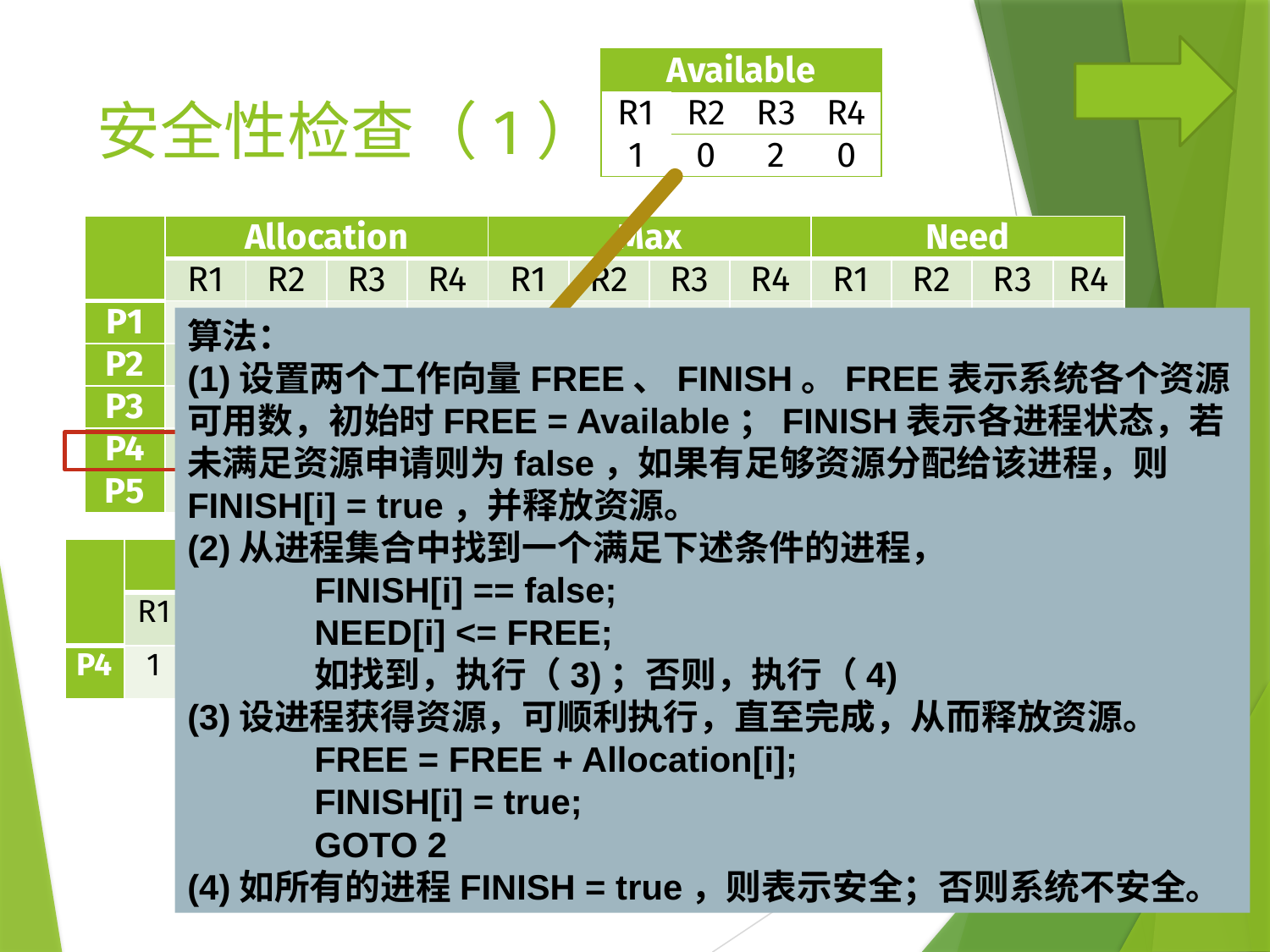

| Available |  |  |  |
| --- | --- | --- | --- |
| R1 | R2 | R3 | R4 |
| 1 | 0 | 2 | 0 |
# 安全性检查（1）
|  | Allocation |  |  |  | Max |  |  |  | Need |  |  |  |
| --- | --- | --- | --- | --- | --- | --- | --- | --- | --- | --- | --- | --- |
|  | R1 | R2 | R3 | R4 | R1 | R2 | R3 | R4 | R1 | R2 | R3 | R4 |
| P1 | 3 | 0 | 1 | 1 | 4 | 1 | 1 | 1 | 1 | 1 | 0 | 0 |
| P2 | 0 | 1 | 0 | 0 | 0 | 2 | 1 | 2 | 0 | 1 | 1 | 2 |
| P3 | 1 | 1 | 1 | 0 | 4 | 2 | 1 | 0 | 3 | 1 | 0 | 0 |
| P4 | 1 | 1 | 0 | 1 | 1 | 1 | 2 | 1 | 0 | 0 | 2 | 0 |
| P5 | 0 | 0 | 0 | 0 | 2 | 1 | 1 | 0 | 2 | 1 | 1 | 0 |
算法：
(1)设置两个工作向量FREE、FINISH。FREE表示系统各个资源可用数，初始时FREE = Available；FINISH表示各进程状态，若未满足资源申请则为false，如果有足够资源分配给该进程，则FINISH[i] = true，并释放资源。
(2)从进程集合中找到一个满足下述条件的进程，
	FINISH[i] == false;
	NEED[i] <= FREE;
	如找到，执行（3)；否则，执行（4)
(3)设进程获得资源，可顺利执行，直至完成，从而释放资源。
	FREE = FREE + Allocation[i];
	FINISH[i] = true;
	GOTO 2
(4)如所有的进程FINISH = true，则表示安全；否则系统不安全。

|  | FREE |  |  |  | NEED |  |  |  | Allocation |  |  |  | FREE+Allocation |  |  |  | FINISH |
| --- | --- | --- | --- | --- | --- | --- | --- | --- | --- | --- | --- | --- | --- | --- | --- | --- | --- |
|  | R1 | R2 | R3 | R4 | R1 | R2 | R3 | R4 | R1 | R2 | R3 | R4 | R1 | R2 | R3 | R4 |  |
| P4 | 1 | 0 | 2 | 0 | 0 | 0 | 2 | 0 | 1 | 1 | 0 | 1 | 2 | 1 | 2 | 1 | true |
FREE > NEED